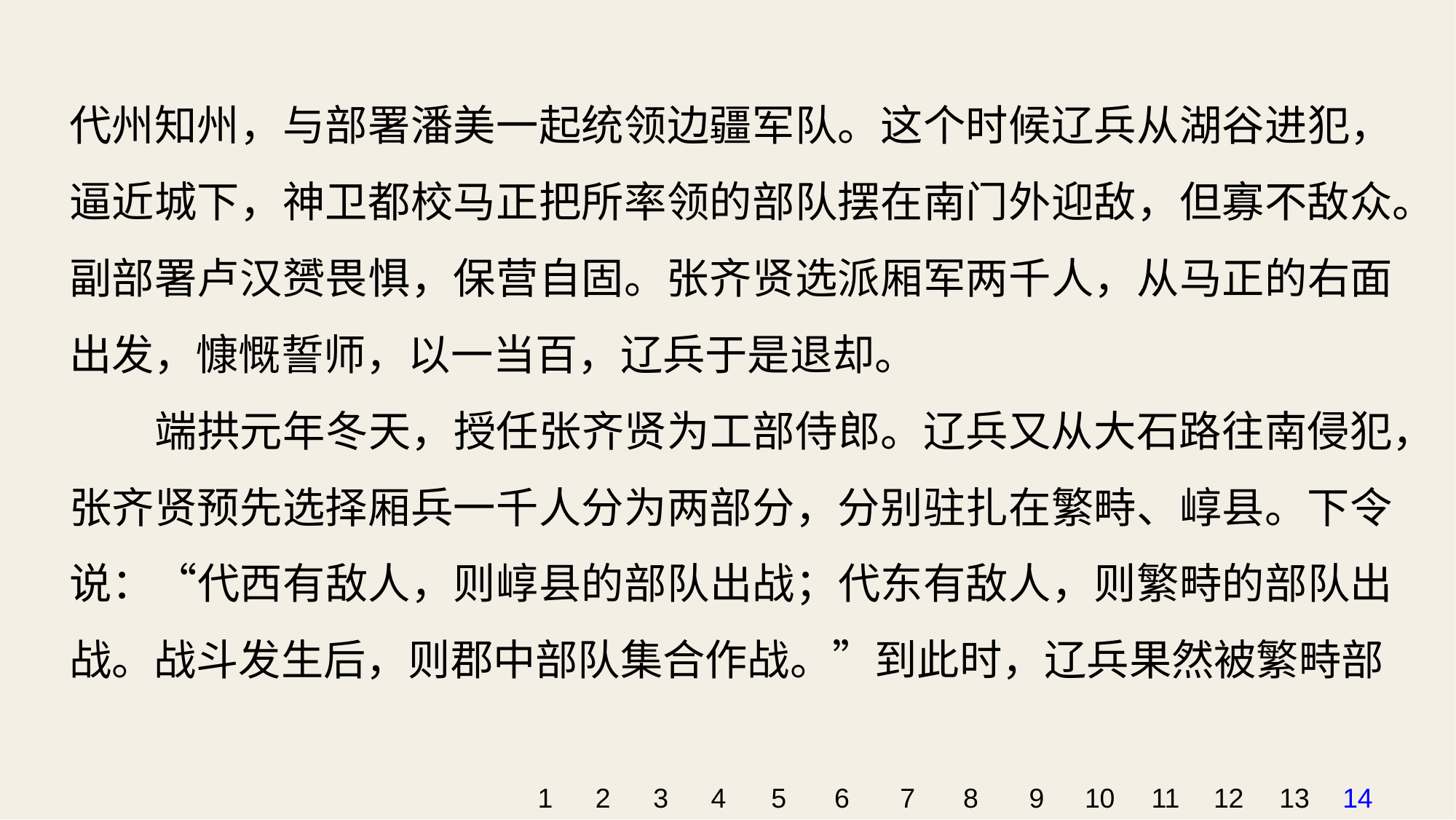

代州知州，与部署潘美一起统领边疆军队。这个时候辽兵从湖谷进犯，逼近城下，神卫都校马正把所率领的部队摆在南门外迎敌，但寡不敌众。副部署卢汉赟畏惧，保营自固。张齐贤选派厢军两千人，从马正的右面出发，慷慨誓师，以一当百，辽兵于是退却。
端拱元年冬天，授任张齐贤为工部侍郎。辽兵又从大石路往南侵犯，张齐贤预先选择厢兵一千人分为两部分，分别驻扎在繁畤、崞县。下令说：“代西有敌人，则崞县的部队出战；代东有敌人，则繁畤的部队出战。战斗发生后，则郡中部队集合作战。”到此时，辽兵果然被繁畤部
1
2
3
4
5
6
7
8
9
10
11
12
13
14